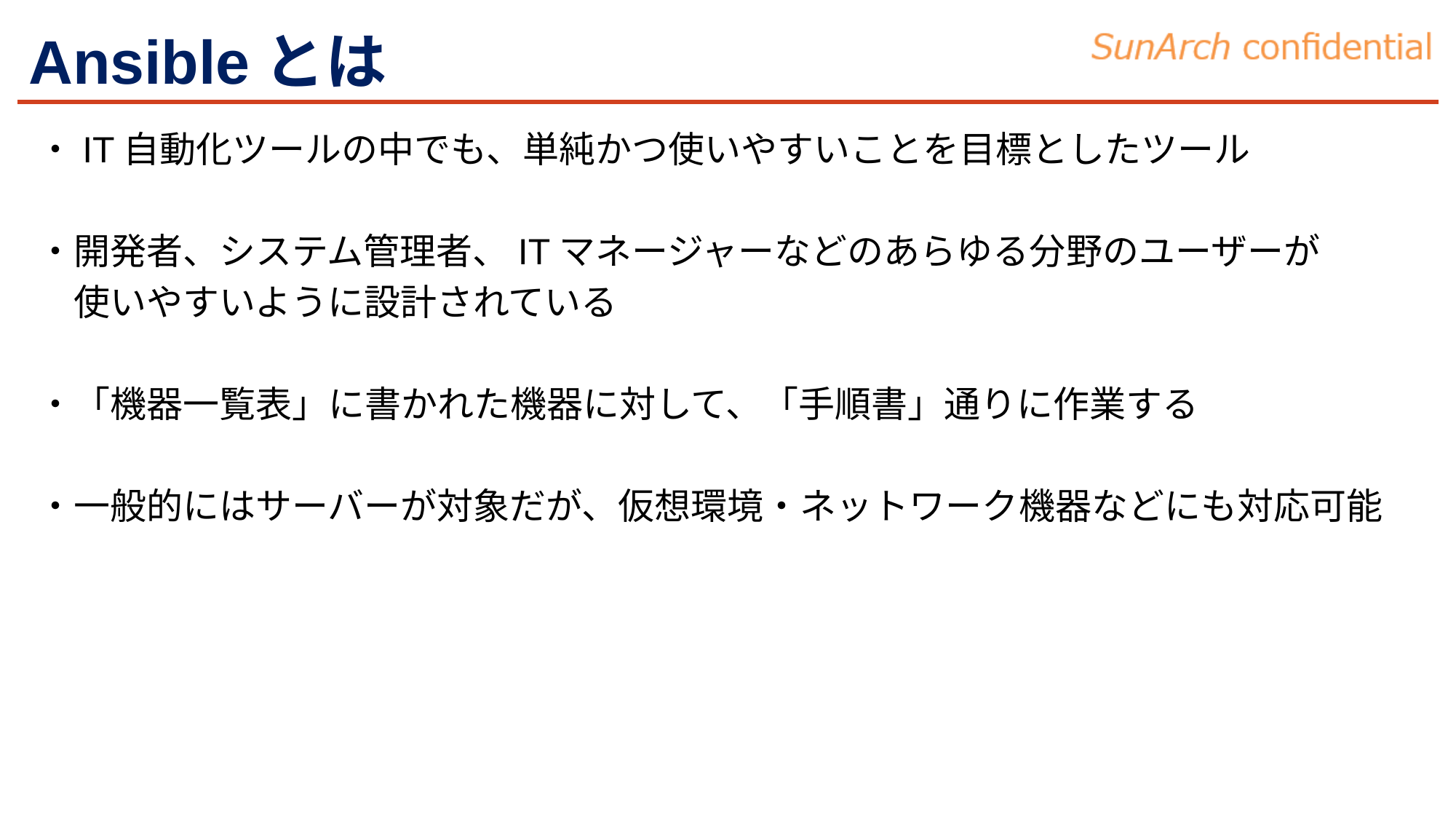

# Ansibleとは
・IT自動化ツールの中でも、単純かつ使いやすいことを目標としたツール

・開発者、システム管理者、ITマネージャーなどのあらゆる分野のユーザーが
　使いやすいように設計されている

・「機器一覧表」に書かれた機器に対して、「手順書」通りに作業する

・一般的にはサーバーが対象だが、仮想環境・ネットワーク機器などにも対応可能